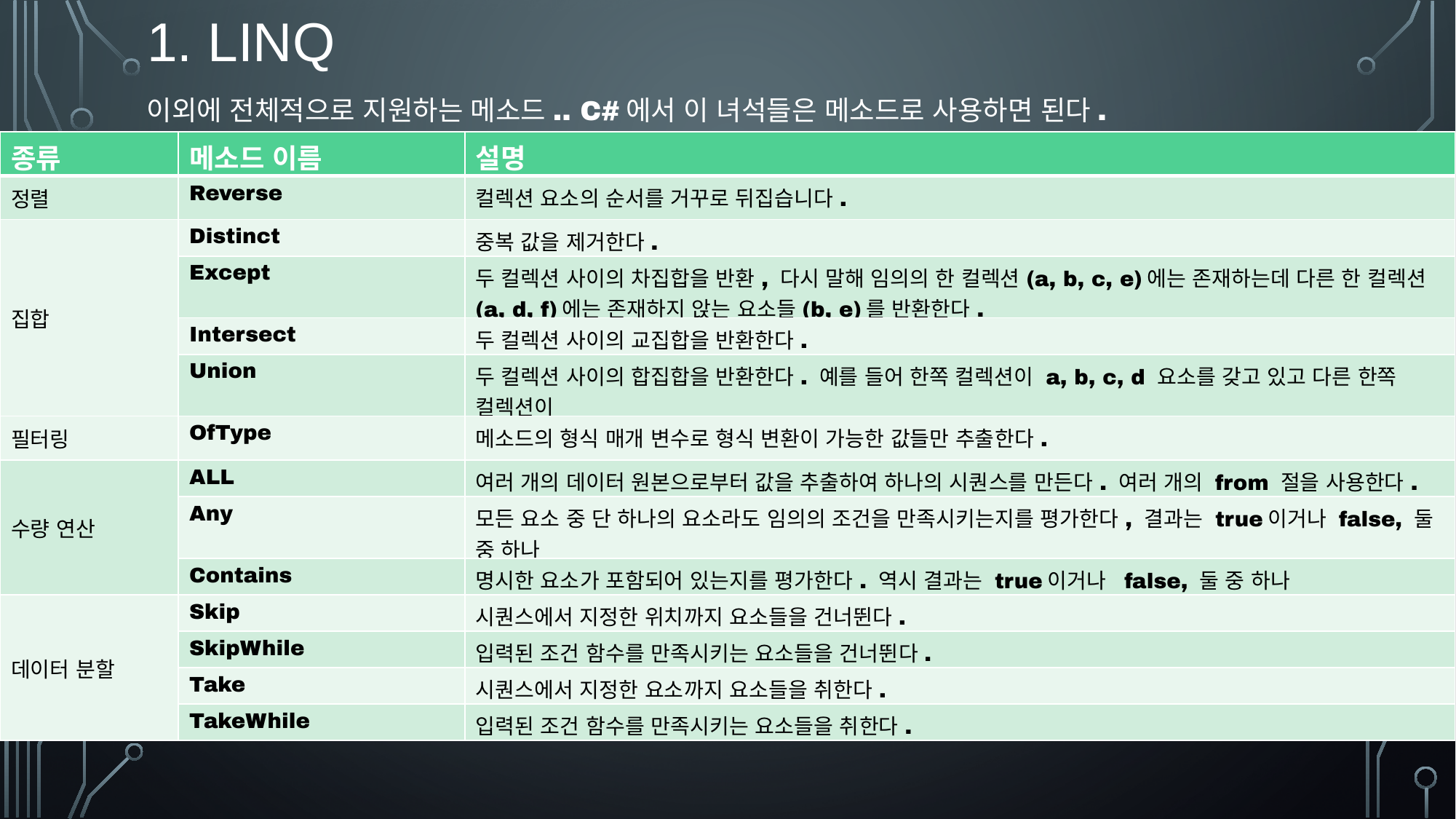

# 1. linq
이외에 전체적으로 지원하는 메소드.. C#에서 이 녀석들은 메소드로 사용하면 된다.
| 종류 | 메소드 이름 | 설명 |
| --- | --- | --- |
| 정렬 | Reverse | 컬렉션 요소의 순서를 거꾸로 뒤집습니다. |
| 집합 | Distinct | 중복 값을 제거한다. |
|  | Except | 두 컬렉션 사이의 차집합을 반환, 다시 말해 임의의 한 컬렉션(a, b, c, e)에는 존재하는데 다른 한 컬렉션(a, d, f)에는 존재하지 앉는 요소들(b, e)를 반환한다. |
|  | Intersect | 두 컬렉션 사이의 교집합을 반환한다. |
|  | Union | 두 컬렉션 사이의 합집합을 반환한다. 예를 들어 한쪽 컬렉션이 a, b, c, d 요소를 갖고 있고 다른 한쪽 컬렉션이 |
| 필터링 | OfType | 메소드의 형식 매개 변수로 형식 변환이 가능한 값들만 추출한다. |
| 수량 연산 | ALL | 여러 개의 데이터 원본으로부터 값을 추출하여 하나의 시퀀스를 만든다. 여러 개의 from 절을 사용한다. |
|  | Any | 모든 요소 중 단 하나의 요소라도 임의의 조건을 만족시키는지를 평가한다, 결과는 true이거나 false, 둘 중 하나 |
|  | Contains | 명시한 요소가 포함되어 있는지를 평가한다. 역시 결과는 true이거나 false, 둘 중 하나 |
| 데이터 분할 | Skip | 시퀀스에서 지정한 위치까지 요소들을 건너뛴다. |
|  | SkipWhile | 입력된 조건 함수를 만족시키는 요소들을 건너뛴다. |
|  | Take | 시퀀스에서 지정한 요소까지 요소들을 취한다. |
|  | TakeWhile | 입력된 조건 함수를 만족시키는 요소들을 취한다. |